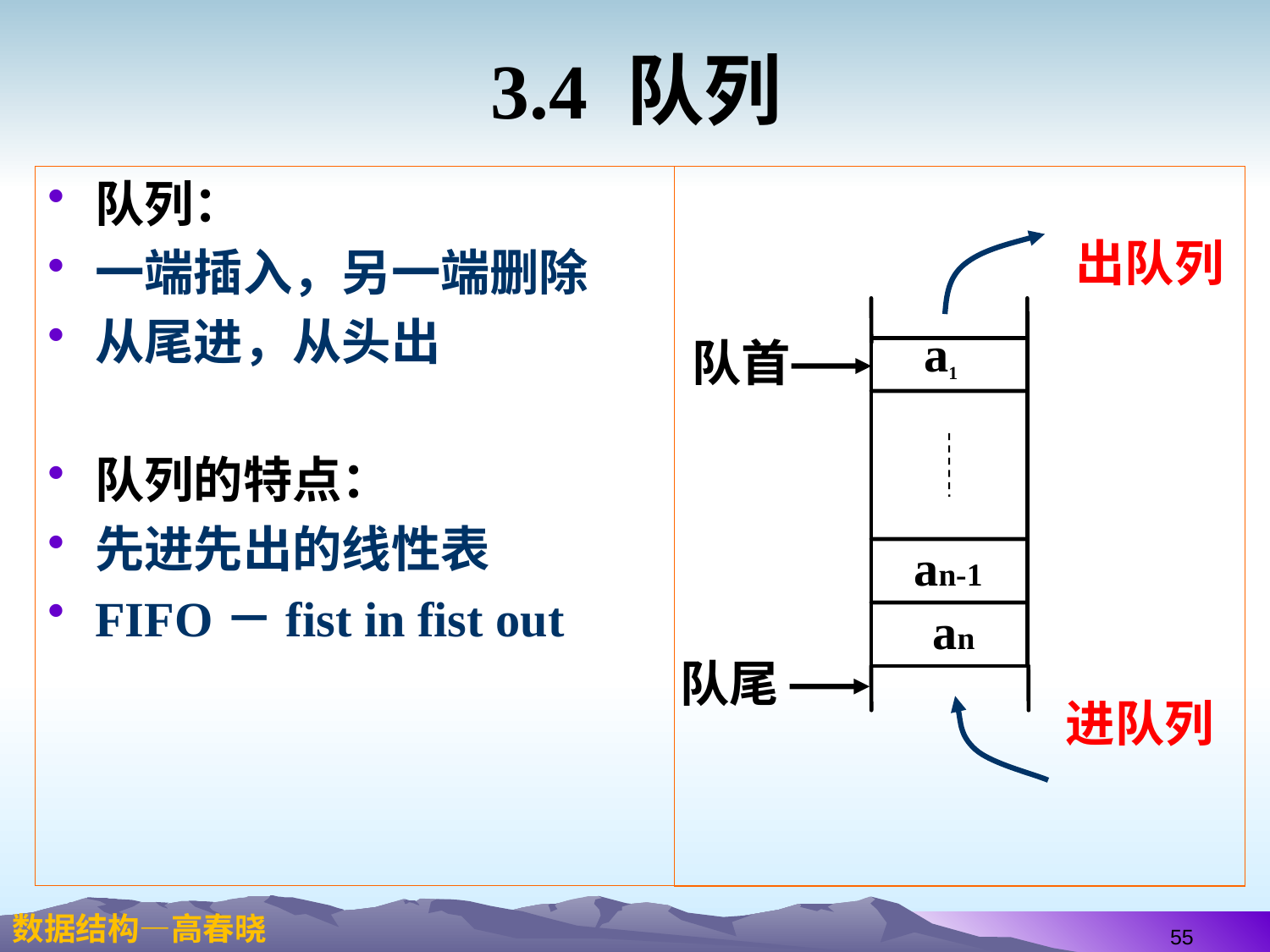

# 3.4 队列
队列：
一端插入，另一端删除
从尾进，从头出

队列的特点：
先进先出的线性表
FIFO－fist in fist out

出队列

a1

an-1

an

队首

队尾

进队列

55